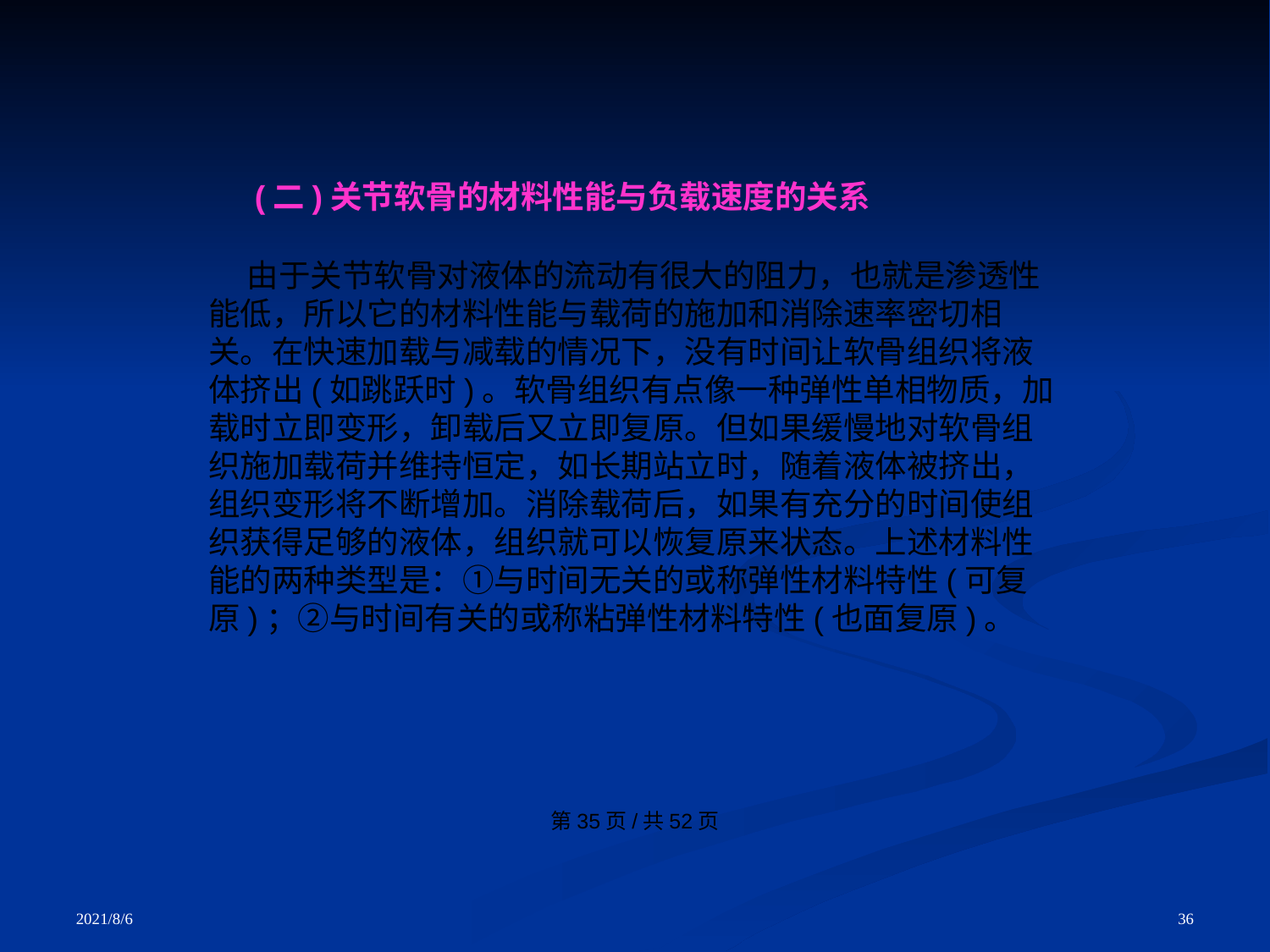

第35页/共52页
(二)关节软骨的材料性能与负载速度的关系
由于关节软骨对液体的流动有很大的阻力，也就是渗透性能低，所以它的材料性能与载荷的施加和消除速率密切相关。在快速加载与减载的情况下，没有时间让软骨组织将液体挤出(如跳跃时)。软骨组织有点像一种弹性单相物质，加载时立即变形，卸载后又立即复原。但如果缓慢地对软骨组织施加载荷并维持恒定，如长期站立时，随着液体被挤出，组织变形将不断增加。消除载荷后，如果有充分的时间使组织获得足够的液体，组织就可以恢复原来状态。上述材料性能的两种类型是：①与时间无关的或称弹性材料特性(可复原)；②与时间有关的或称粘弹性材料特性(也面复原)。
36
2021/8/6